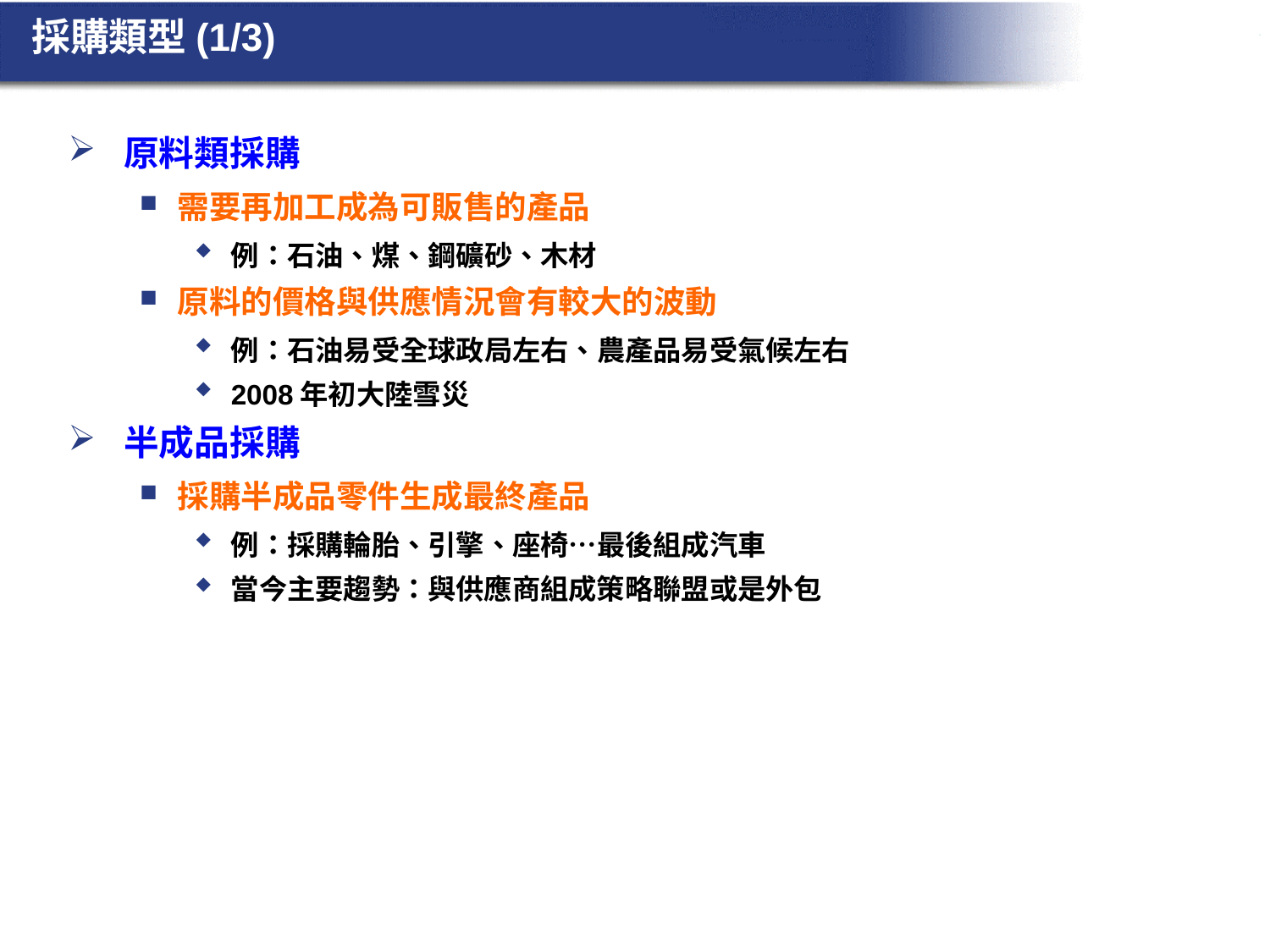

# 採購類型(1/3)
原料類採購
需要再加工成為可販售的產品
例：石油、煤、鋼礦砂、木材
原料的價格與供應情況會有較大的波動
例：石油易受全球政局左右、農產品易受氣候左右
2008年初大陸雪災
半成品採購
採購半成品零件生成最終產品
例：採購輪胎、引擎、座椅…最後組成汽車
當今主要趨勢：與供應商組成策略聯盟或是外包